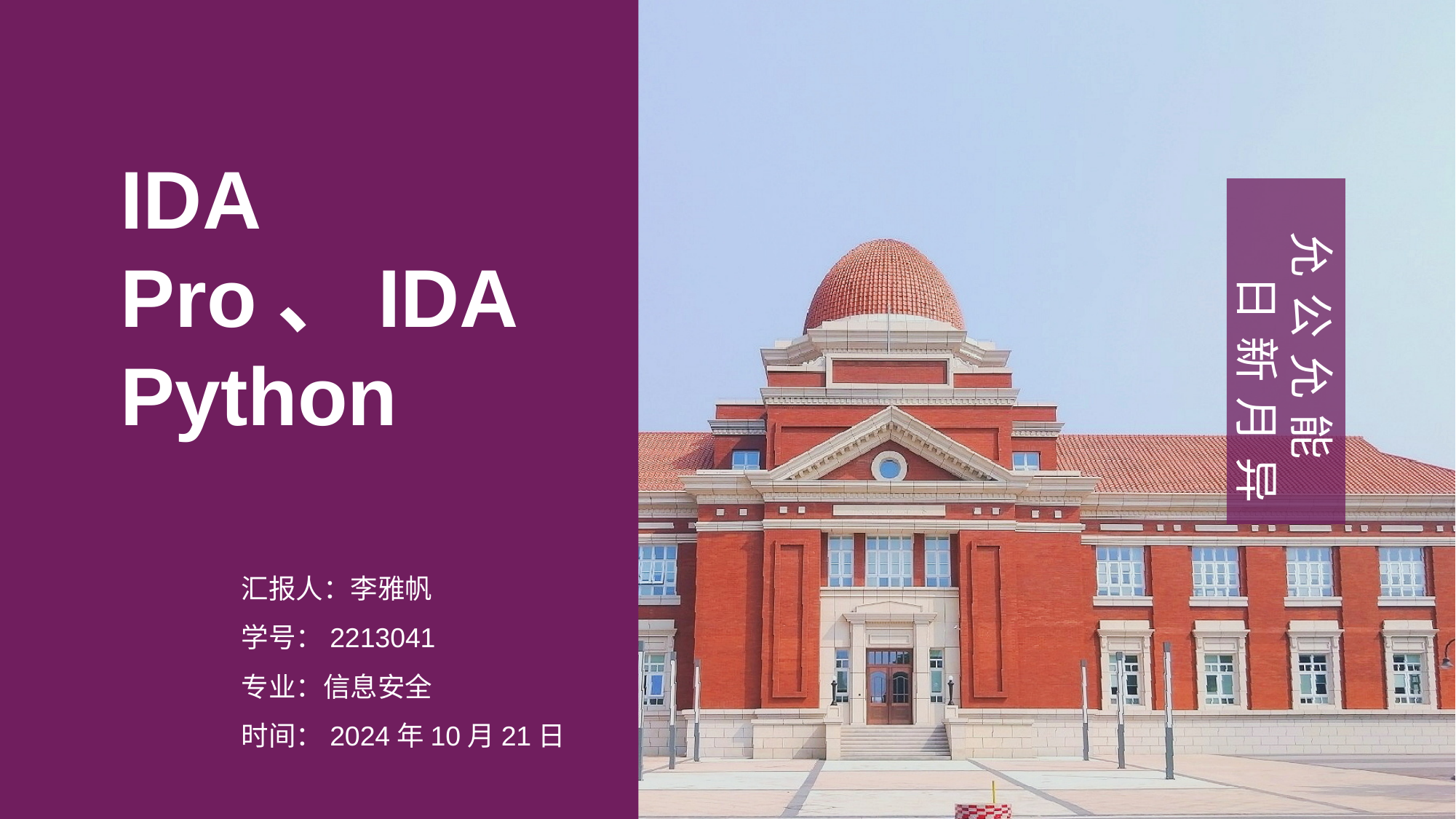

IDA Pro、IDA Python
允公允能
   日新月异
汇报人：李雅帆
学号：2213041
专业：信息安全
时间：2024年10月21日